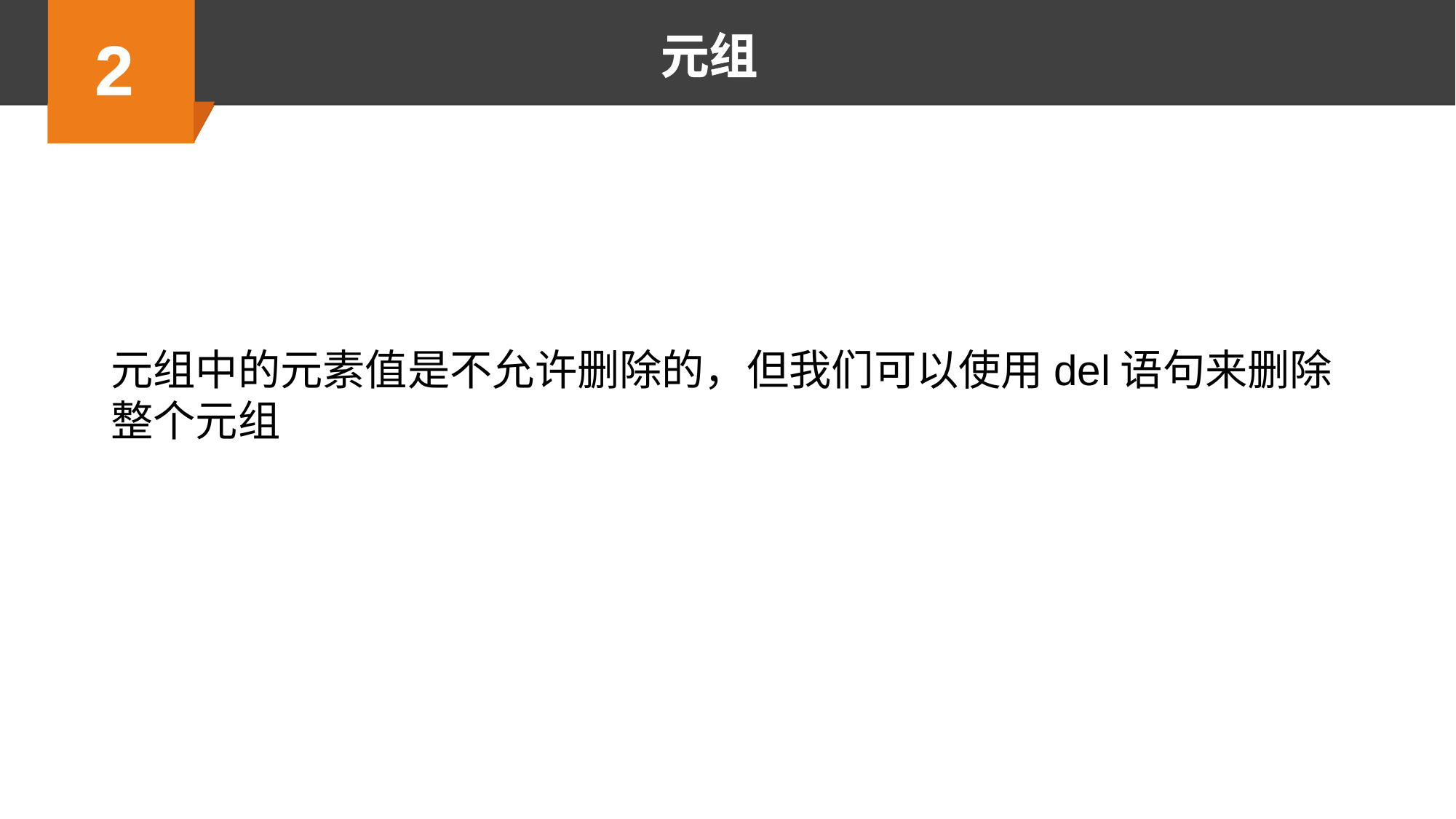

2
元组
元组中的元素值是不允许删除的，但我们可以使用del语句来删除整个元组